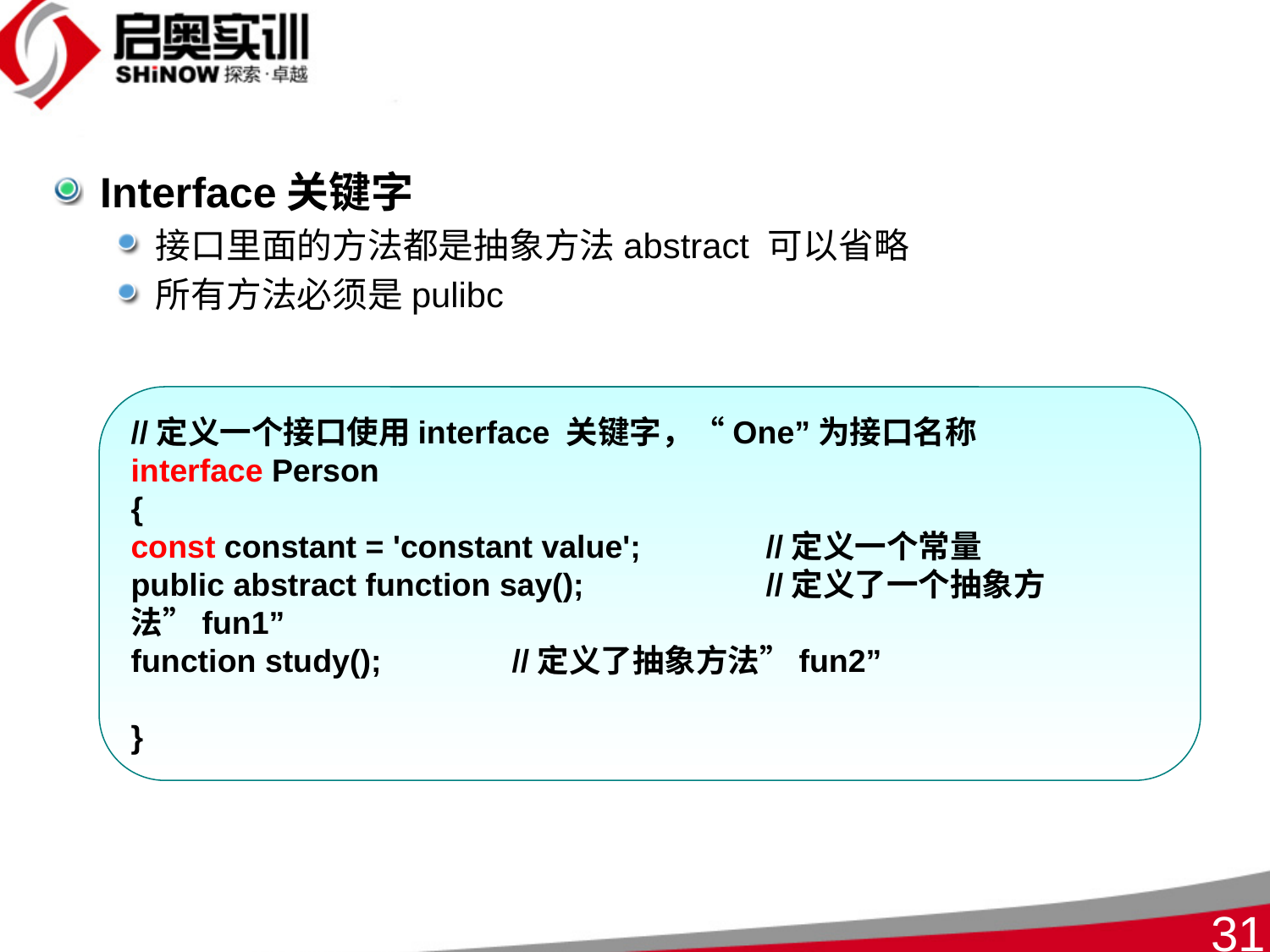

#
Interface关键字
接口里面的方法都是抽象方法abstract 可以省略
所有方法必须是pulibc

//定义一个接口使用interface 关键字，“One”为接口名称
interface Person
{
const constant = 'constant value'; 	//定义一个常量
public abstract function say(); 		//定义了一个抽象方法”fun1”
function study(); 	//定义了抽象方法”fun2”

}
31